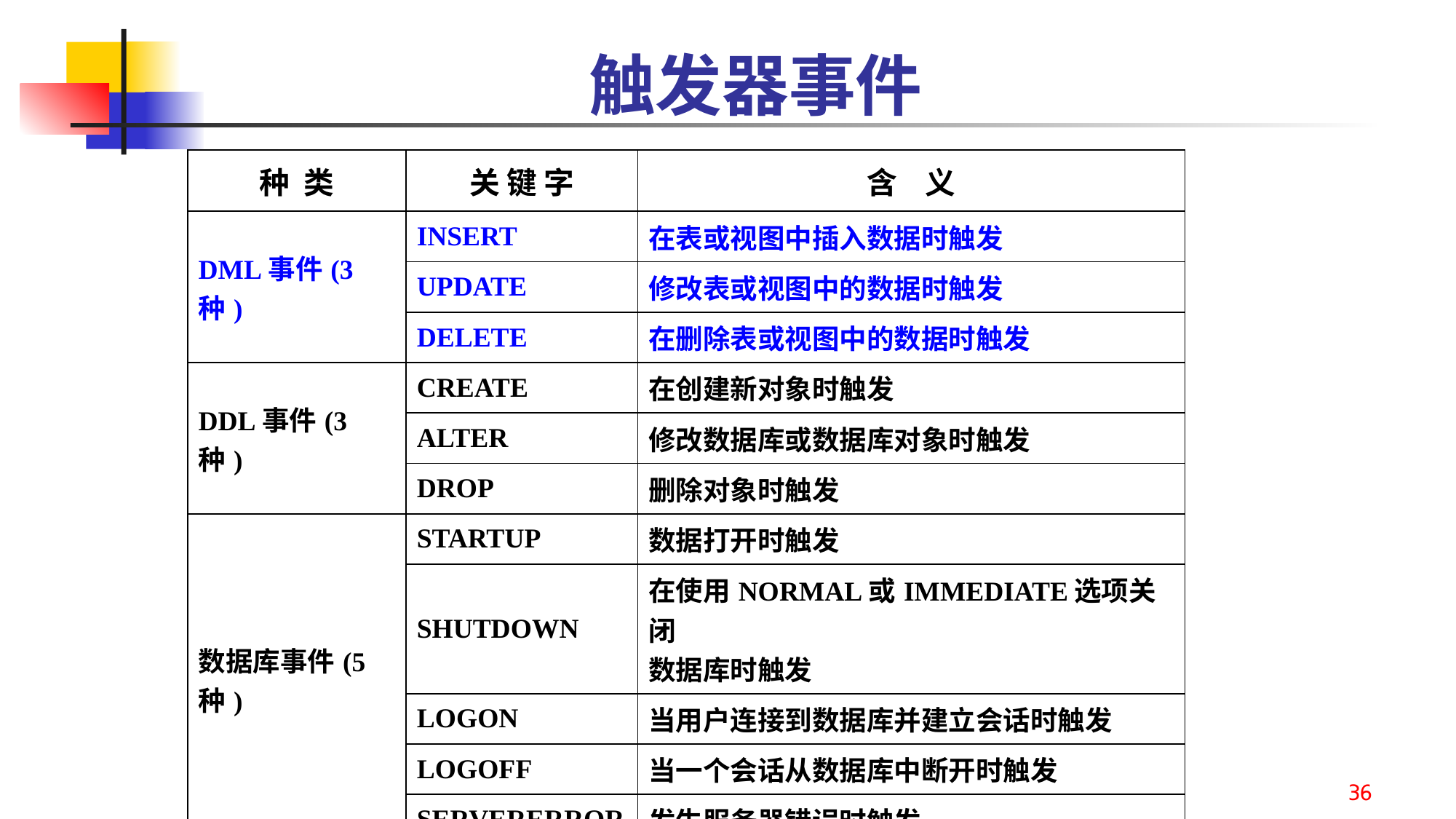

触发器事件
| 种 类 | 关 键 字 | 含 义 |
| --- | --- | --- |
| DML事件(3种) | INSERT | 在表或视图中插入数据时触发 |
|  | UPDATE | 修改表或视图中的数据时触发 |
|  | DELETE | 在删除表或视图中的数据时触发 |
| DDL事件(3种) | CREATE | 在创建新对象时触发 |
|  | ALTER | 修改数据库或数据库对象时触发 |
|  | DROP | 删除对象时触发 |
| 数据库事件(5种) | STARTUP | 数据打开时触发 |
|  | SHUTDOWN | 在使用NORMAL或IMMEDIATE选项关闭 数据库时触发 |
|  | LOGON | 当用户连接到数据库并建立会话时触发 |
|  | LOGOFF | 当一个会话从数据库中断开时触发 |
|  | SERVERERROR | 发生服务器错误时触发 |
36